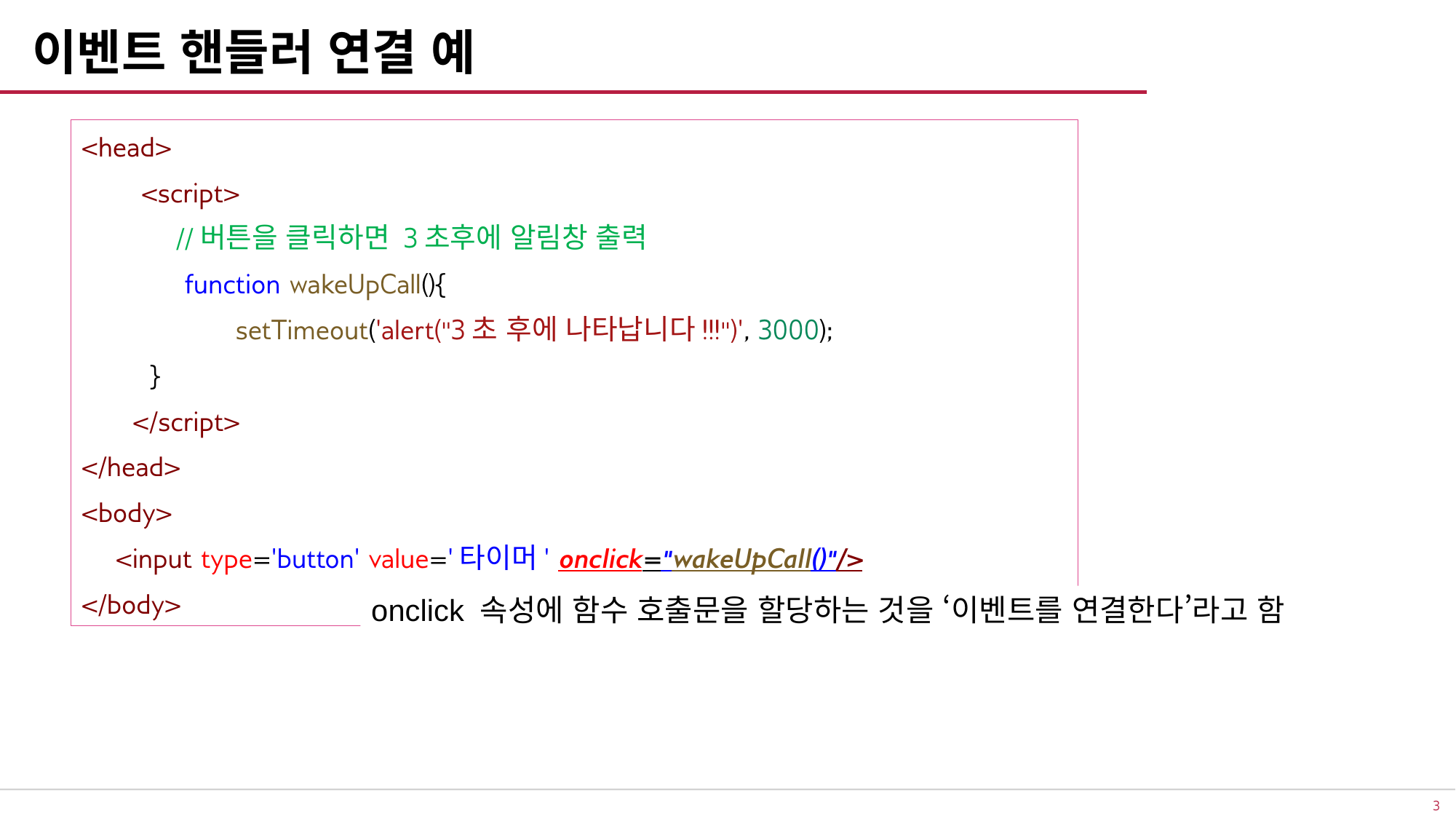

# 이벤트 핸들러 연결 예
<head>
       <script>
           //버튼을 클릭하면 3초후에 알림창 출력
            function wakeUpCall(){
                  setTimeout('alert("3초 후에 나타납니다!!!")', 3000);
        }
      </script>
</head>
<body>
    <input type='button' value='타이머' onclick="wakeUpCall()"/>
</body>

onclick 속성에 함수 호출문을 할당하는 것을 ‘이벤트를 연결한다’라고 함
3